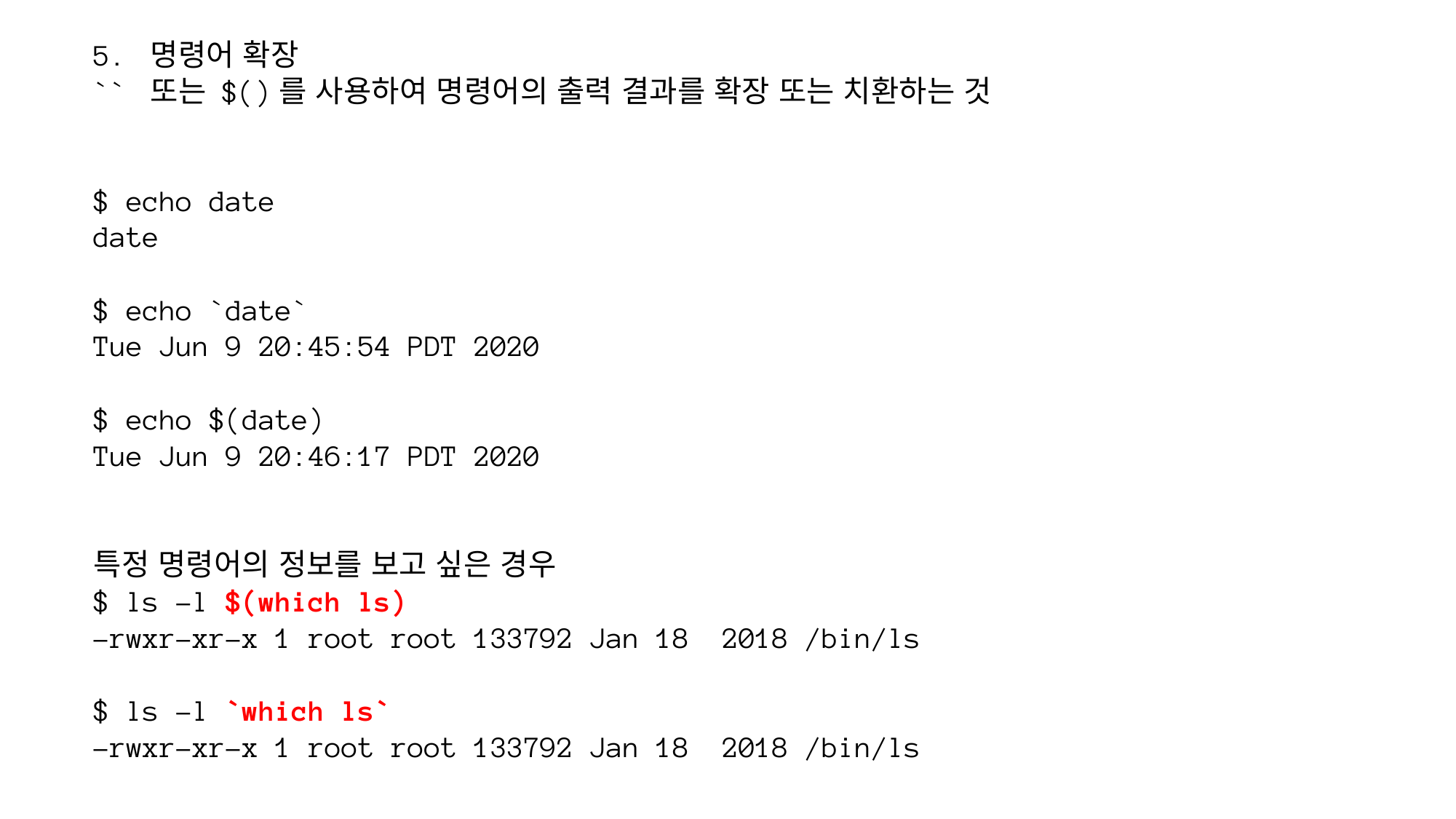

5. 명령어 확장
`` 또는 $()를 사용하여 명령어의 출력 결과를 확장 또는 치환하는 것

$ echo date
date

$ echo `date`
Tue Jun 9 20:45:54 PDT 2020

$ echo $(date)
Tue Jun 9 20:46:17 PDT 2020

특정 명령어의 정보를 보고 싶은 경우
$ ls -l $(which ls)
-rwxr-xr-x 1 root root 133792 Jan 18  2018 /bin/ls

$ ls -l `which ls`
-rwxr-xr-x 1 root root 133792 Jan 18  2018 /bin/ls